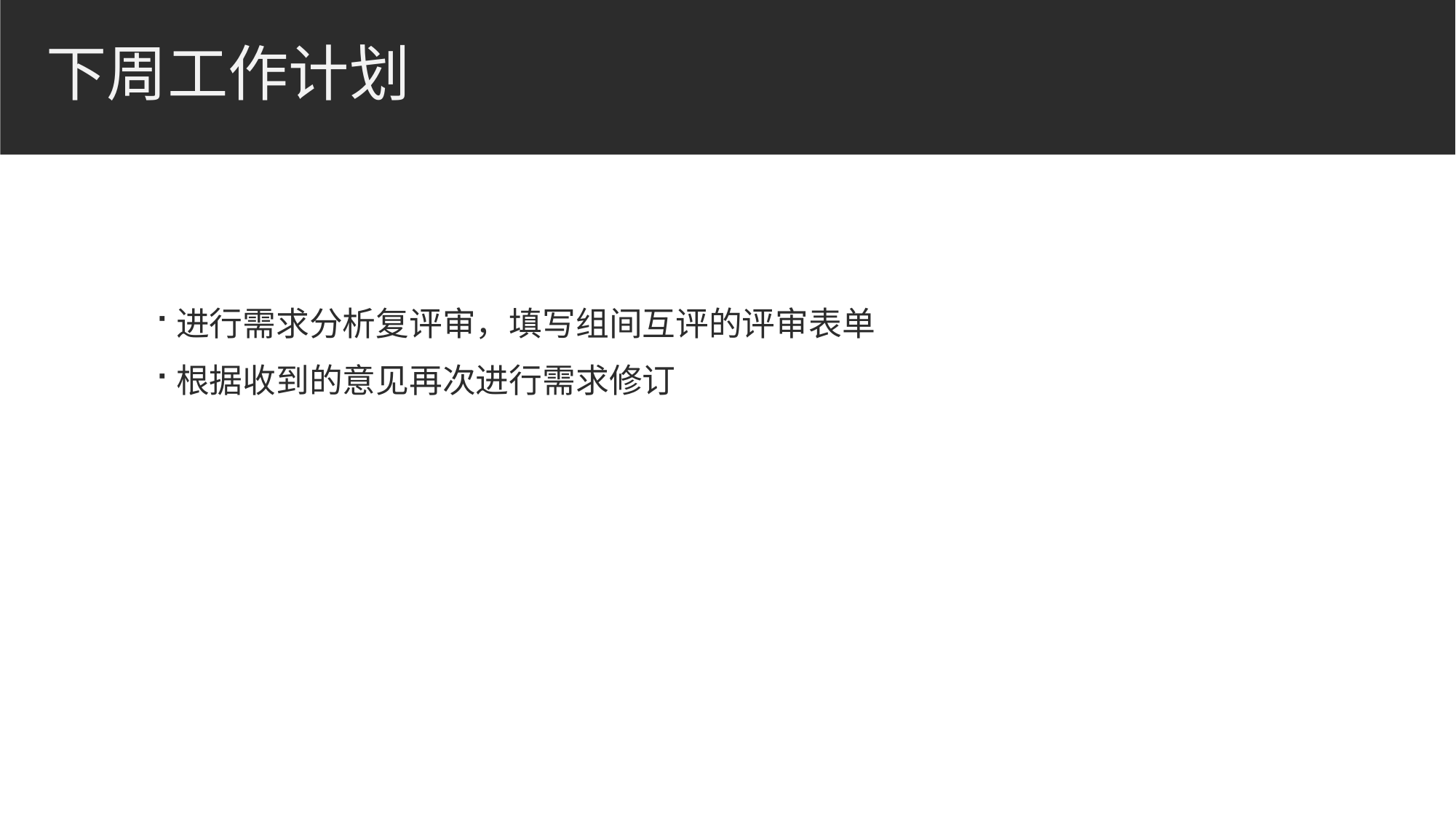

# 下周工作计划

进行需求分析复评审，填写组间互评的评审表单
根据收到的意见再次进行需求修订